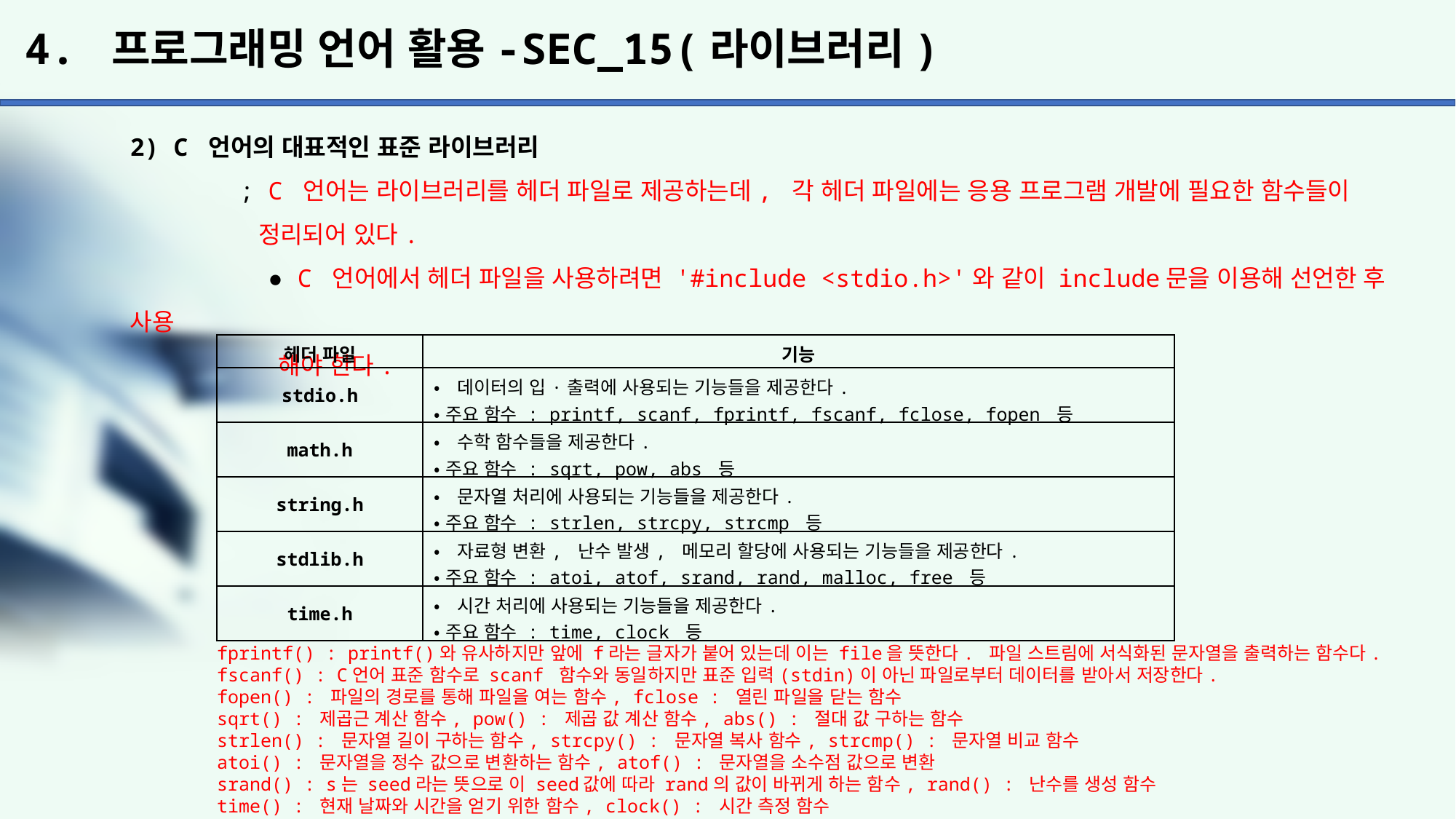

# 4. 프로그래밍 언어 활용-SEC_15(라이브러리)
2) C 언어의 대표적인 표준 라이브러리
	; C 언어는 라이브러리를 헤더 파일로 제공하는데, 각 헤더 파일에는 응용 프로그램 개발에 필요한 함수들이
	  정리되어 있다.
	  ● C 언어에서 헤더 파일을 사용하려면 '#include <stdio.h>'와 같이 include문을 이용해 선언한 후 사용
	     해야 한다.
| 헤더 파일 | 기능 |
| --- | --- |
| stdio.h | •데이터의 입·출력에 사용되는 기능들을 제공한다. •주요 함수 : printf, scanf, fprintf, fscanf, fclose, fopen 등 |
| math.h | •수학 함수들을 제공한다. •주요 함수 : sqrt, pow, abs 등 |
| string.h | •문자열 처리에 사용되는 기능들을 제공한다. •주요 함수 : strlen, strcpy, strcmp 등 |
| stdlib.h | •자료형 변환, 난수 발생, 메모리 할당에 사용되는 기능들을 제공한다. •주요 함수 : atoi, atof, srand, rand, malloc, free 등 |
| time.h | •시간 처리에 사용되는 기능들을 제공한다. •주요 함수 : time, clock 등 |
fprintf() : printf()와 유사하지만 앞에 f라는 글자가 붙어 있는데 이는 file을 뜻한다. 파일 스트림에 서식화된 문자열을 출력하는 함수다.
fscanf() : C언어 표준 함수로 scanf 함수와 동일하지만 표준 입력(stdin)이 아닌 파일로부터 데이터를 받아서 저장한다.
fopen() : 파일의 경로를 통해 파일을 여는 함수, fclose : 열린 파일을 닫는 함수
sqrt() : 제곱근 계산 함수, pow() : 제곱 값 계산 함수, abs() : 절대 값 구하는 함수
strlen() : 문자열 길이 구하는 함수, strcpy() : 문자열 복사 함수, strcmp() : 문자열 비교 함수
atoi() : 문자열을 정수 값으로 변환하는 함수, atof() : 문자열을 소수점 값으로 변환
srand() : s는 seed라는 뜻으로 이 seed값에 따라 rand의 값이 바뀌게 하는 함수, rand() : 난수를 생성 함수
time() : 현재 날짜와 시간을 얻기 위한 함수, clock() : 시간 측정 함수